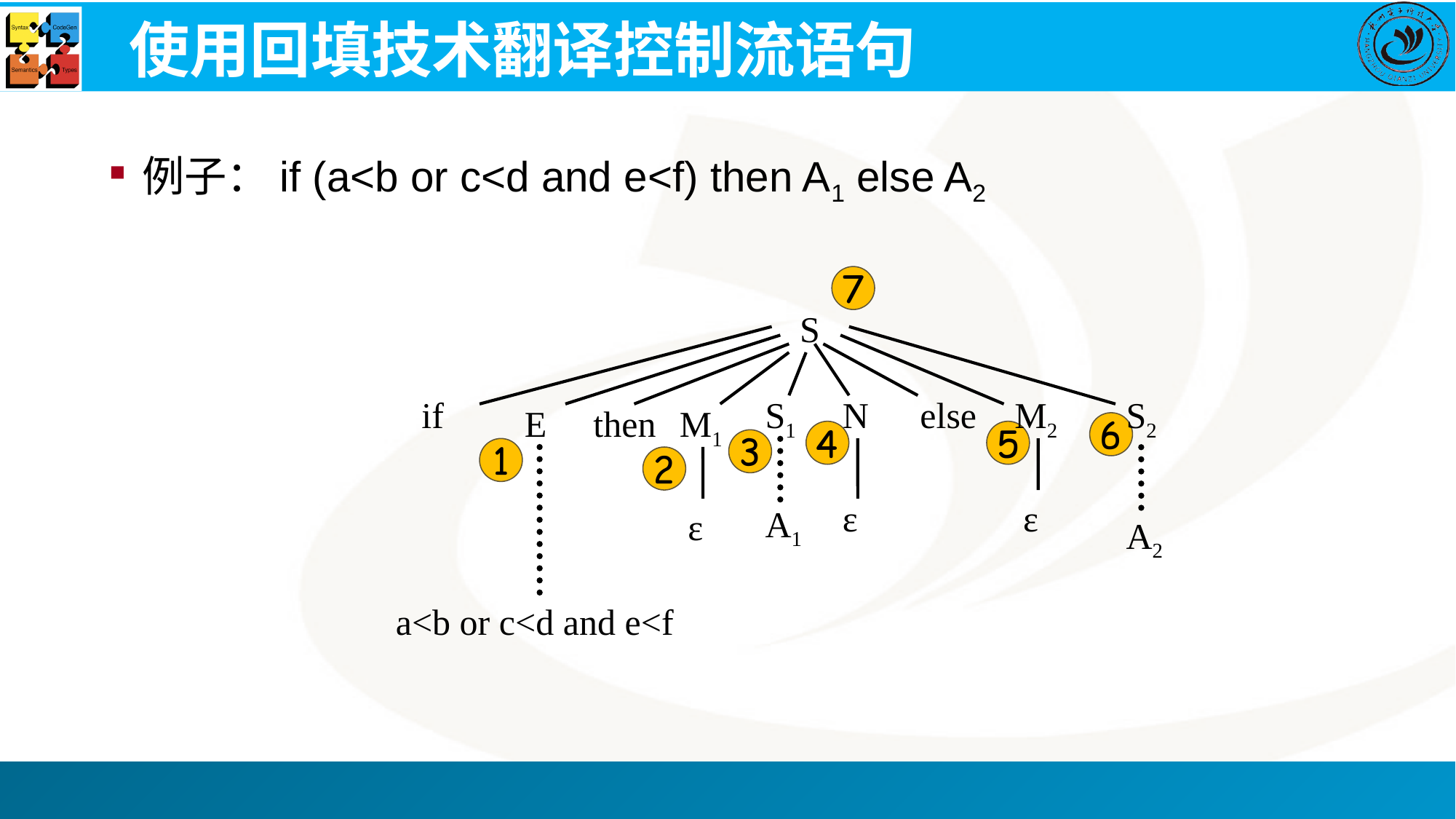

# 使用回填技术翻译控制流语句
例子：if (a<b or c<d and e<f) then A1 else A2
7
S

if
S1
N
else
M2
S2
E
then
M1

ε
ε
A1
ε
A2
a<b or c<d and e<f
6
4
5
3
1
2
100